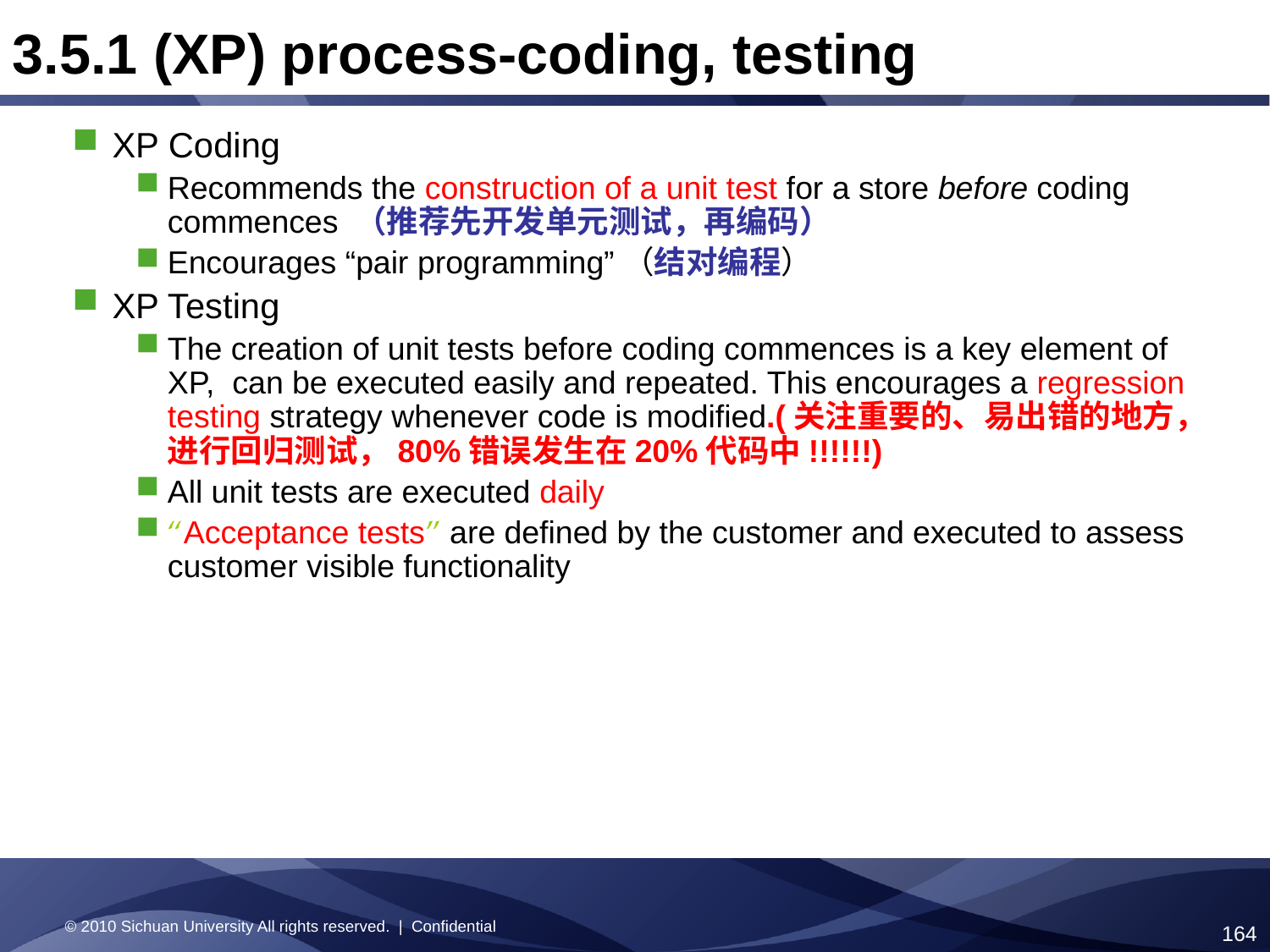

3.5.1 (XP) process-coding, testing
XP Coding
Recommends the construction of a unit test for a store before coding commences （推荐先开发单元测试，再编码）
Encourages “pair programming”（结对编程）
XP Testing
The creation of unit tests before coding commences is a key element of XP,  can be executed easily and repeated. This encourages a regression testing strategy whenever code is modified.(关注重要的、易出错的地方，进行回归测试，80%错误发生在20%代码中!!!!!!)
All unit tests are executed daily
“Acceptance tests” are defined by the customer and executed to assess customer visible functionality

© 2010 Sichuan University All rights reserved.  |  Confidential
164